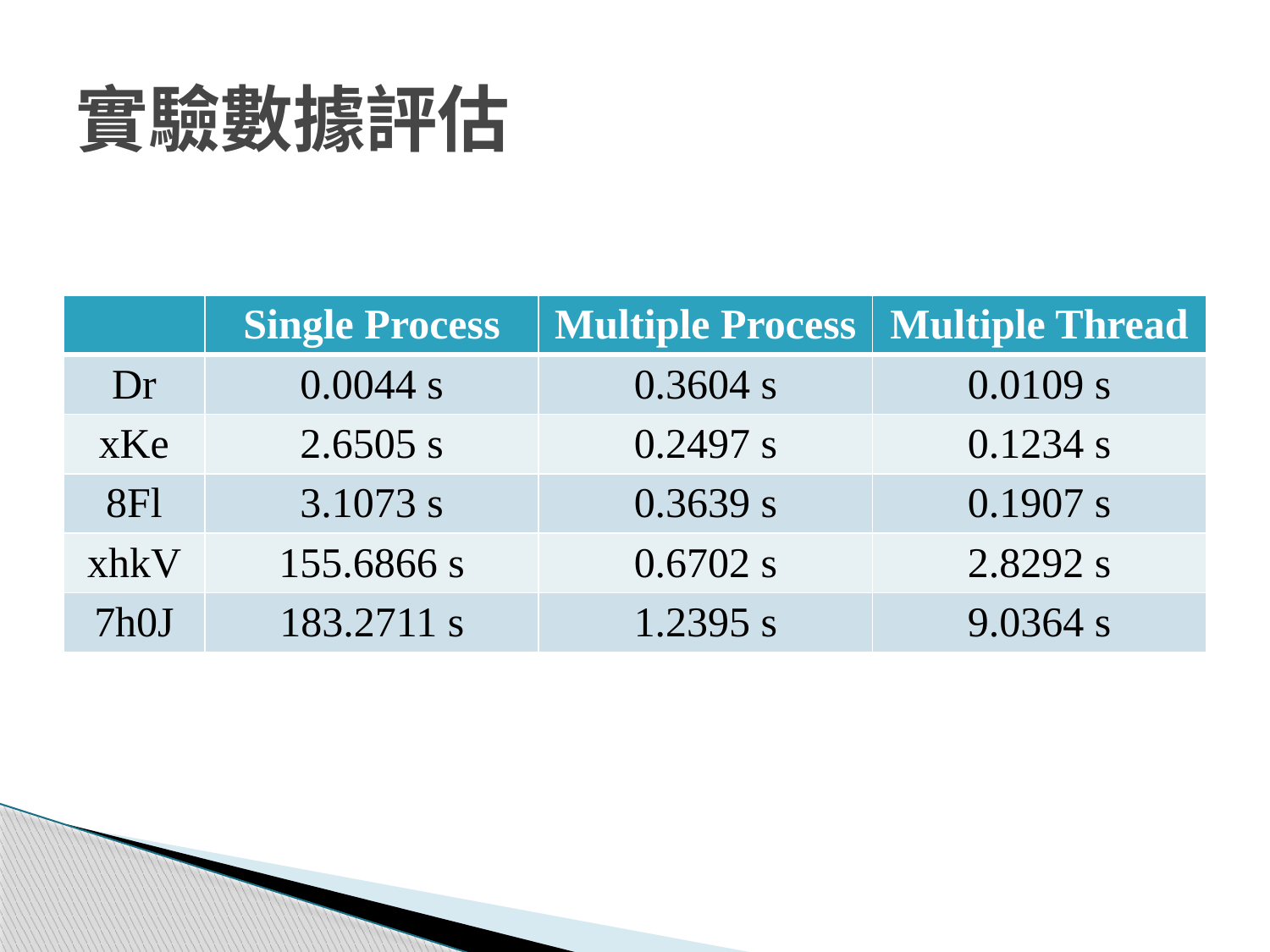

# 實驗數據評估
|  | Single Process | Multiple Process | Multiple Thread |
| --- | --- | --- | --- |
| Dr | 0.0044 s | 0.3604 s | 0.0109 s |
| xKe | 2.6505 s | 0.2497 s | 0.1234 s |
| 8Fl | 3.1073 s | 0.3639 s | 0.1907 s |
| xhkV | 155.6866 s | 0.6702 s | 2.8292 s |
| 7h0J | 183.2711 s | 1.2395 s | 9.0364 s |